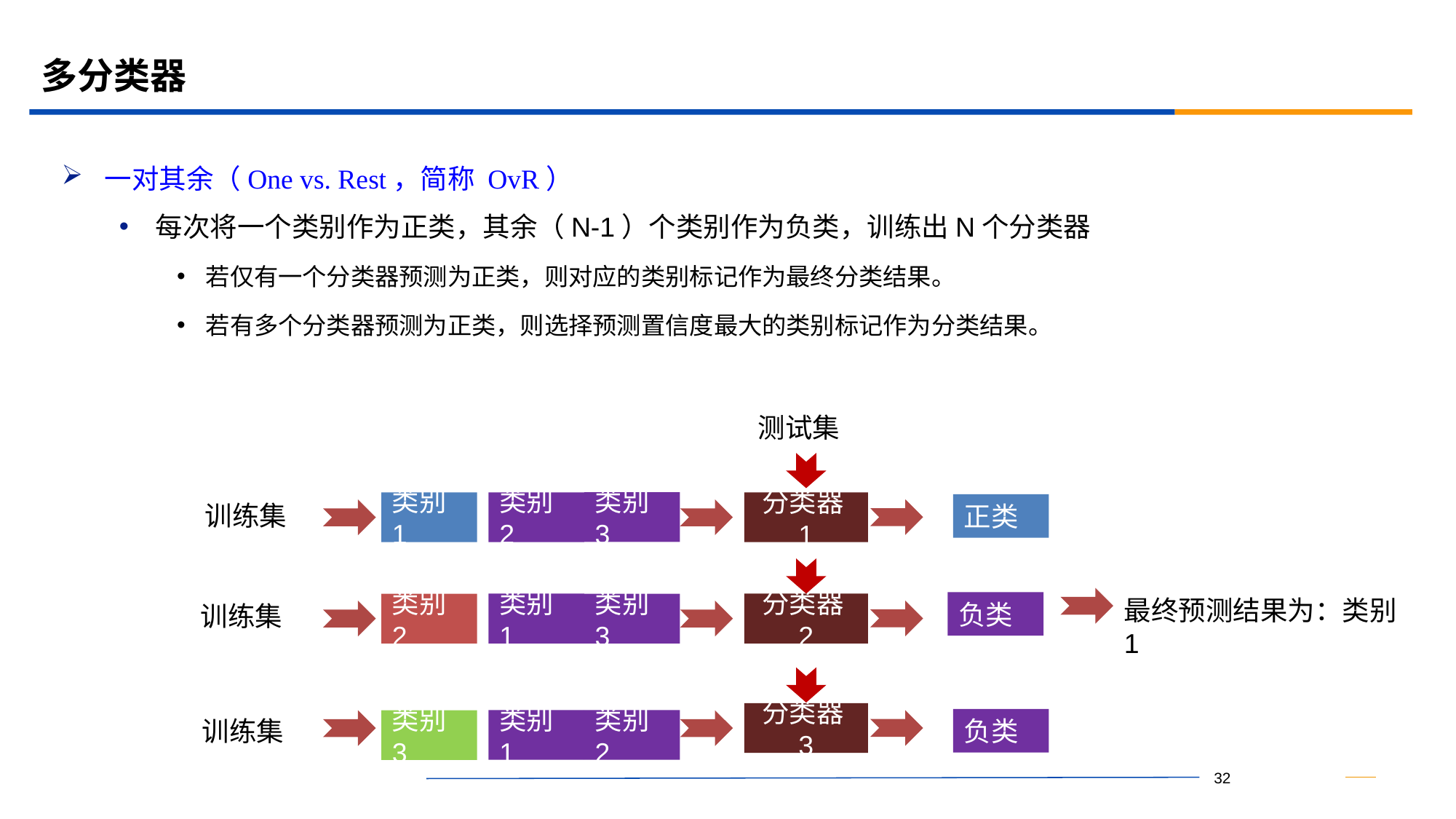

# 多分类器
一对其余（One vs. Rest，简称 OvR）
每次将一个类别作为正类，其余（N-1）个类别作为负类，训练出N个分类器
若仅有一个分类器预测为正类，则对应的类别标记作为最终分类结果。
若有多个分类器预测为正类，则选择预测置信度最大的类别标记作为分类结果。
测试集

类别3
类别1
类别2
分类器1
训练集
正类

最终预测结果为：类别1
负类
类别1
训练集
分类器2
类别2
类别3

分类器3
训练集
负类
类别2

类别1
类别3